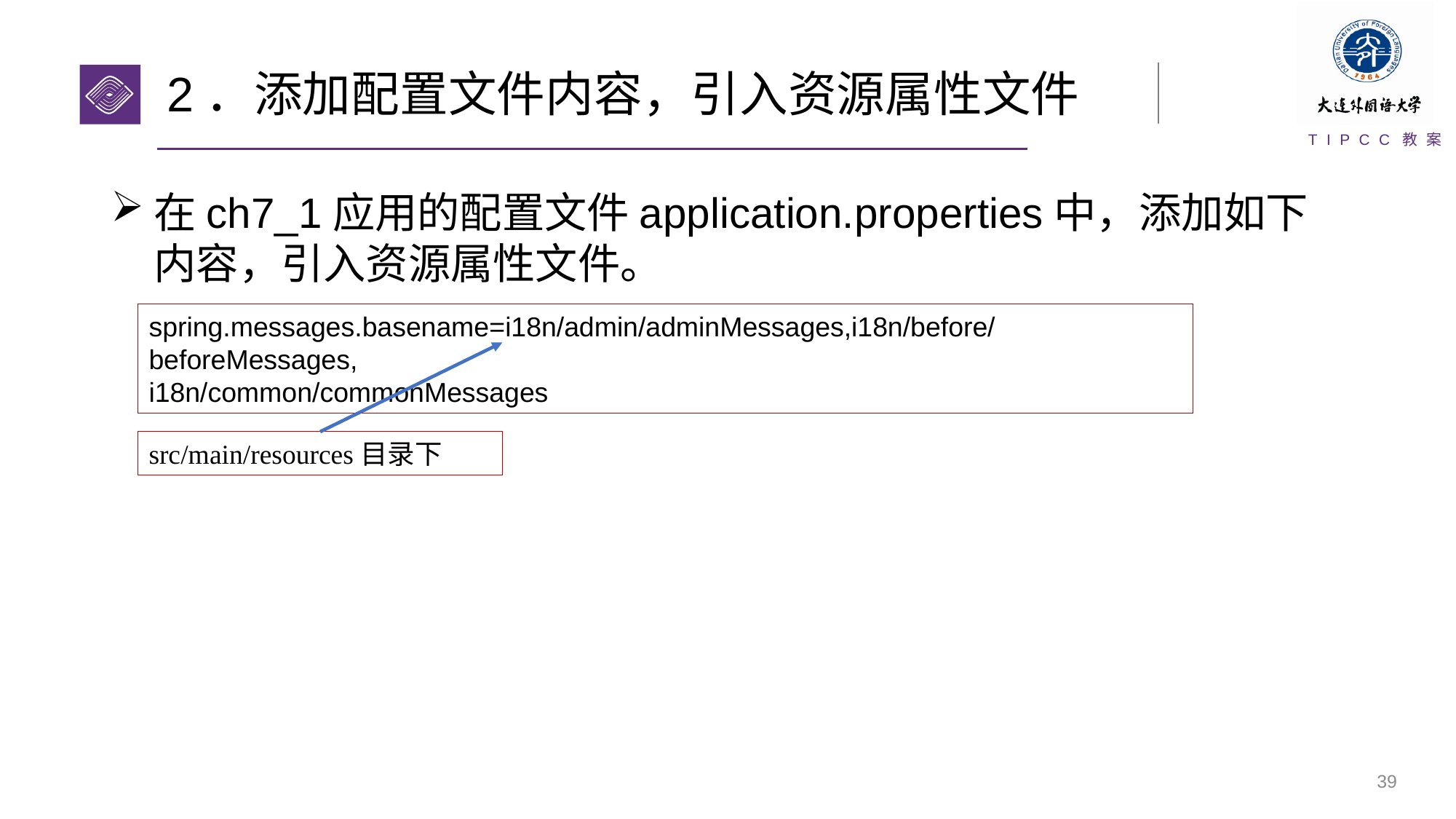

# 2．添加配置文件内容，引入资源属性文件
在ch7_1应用的配置文件application.properties中，添加如下内容，引入资源属性文件。
spring.messages.basename=i18n/admin/adminMessages,i18n/before/beforeMessages,
i18n/common/commonMessages
src/main/resources目录下
39